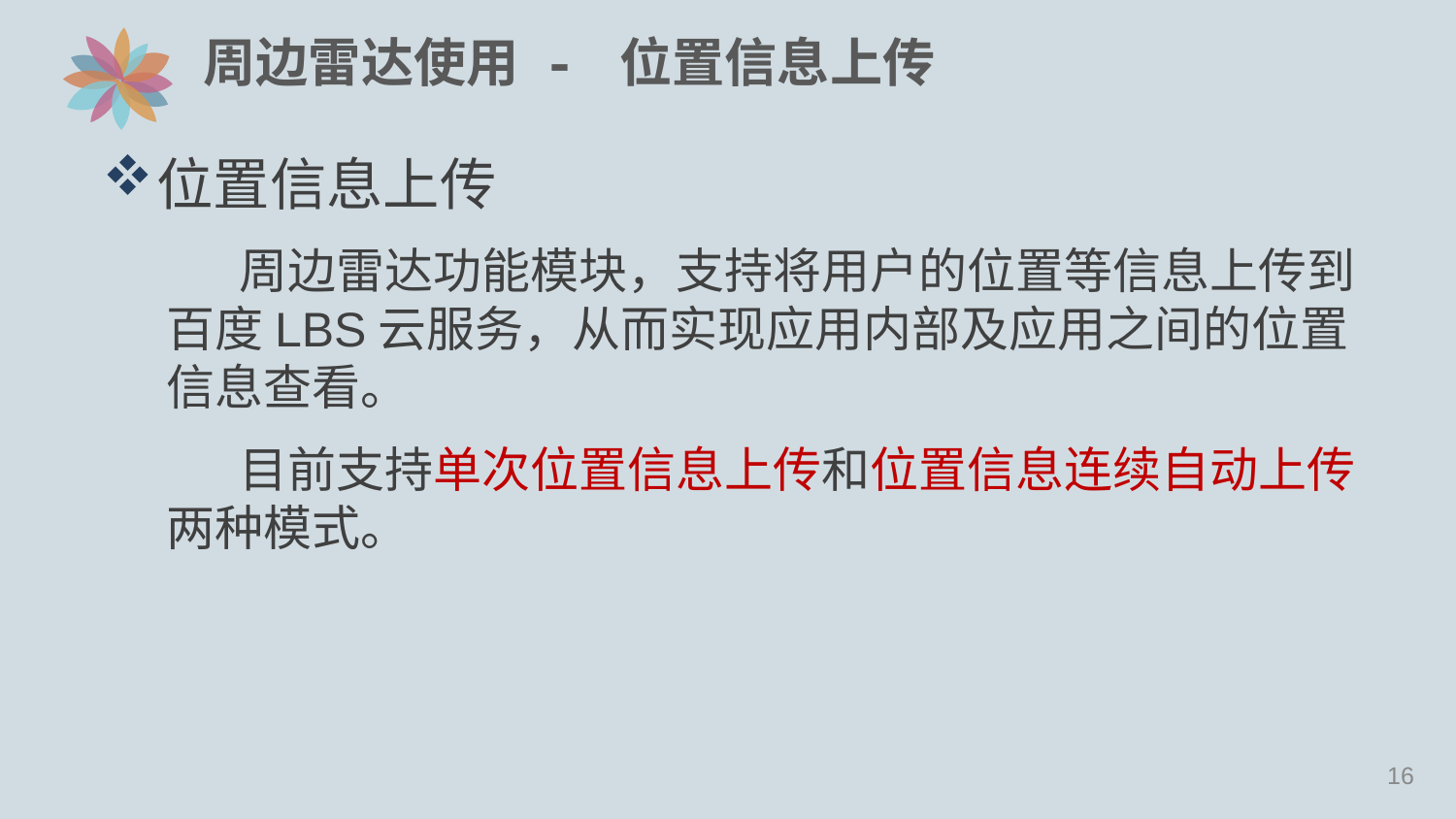

# 周边雷达使用 - 位置信息上传
位置信息上传
周边雷达功能模块，支持将用户的位置等信息上传到百度LBS云服务，从而实现应用内部及应用之间的位置信息查看。
目前支持单次位置信息上传和位置信息连续自动上传两种模式。
16